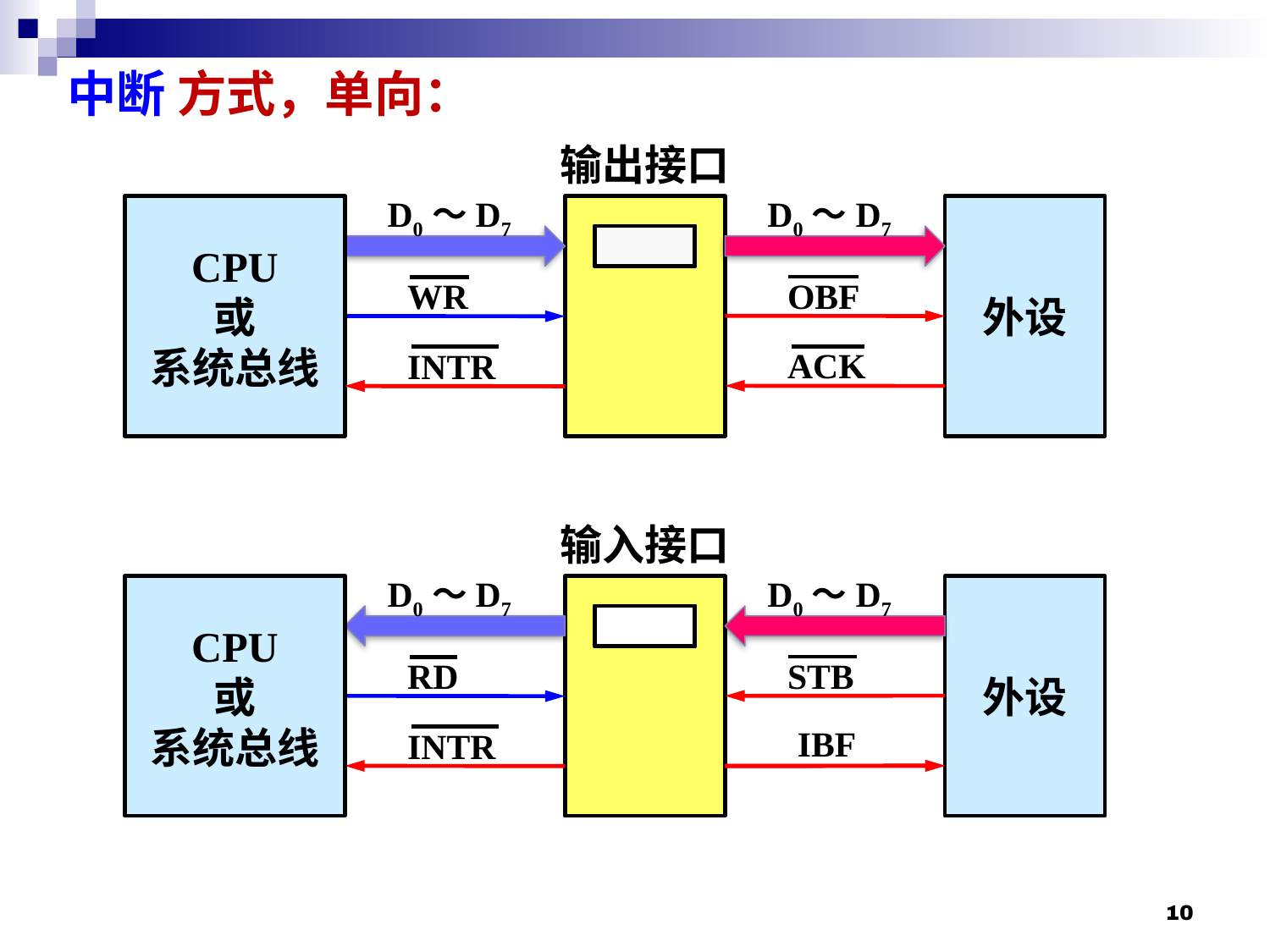

中断 方式，单向：
输出接口
D0～D7
D0～D7
CPU
或
系统总线

外设

OBF
WR
ACK
INTR
输入接口
D0～D7
D0～D7
CPU
或
系统总线

外设

STB
RD
IBF
INTR
10